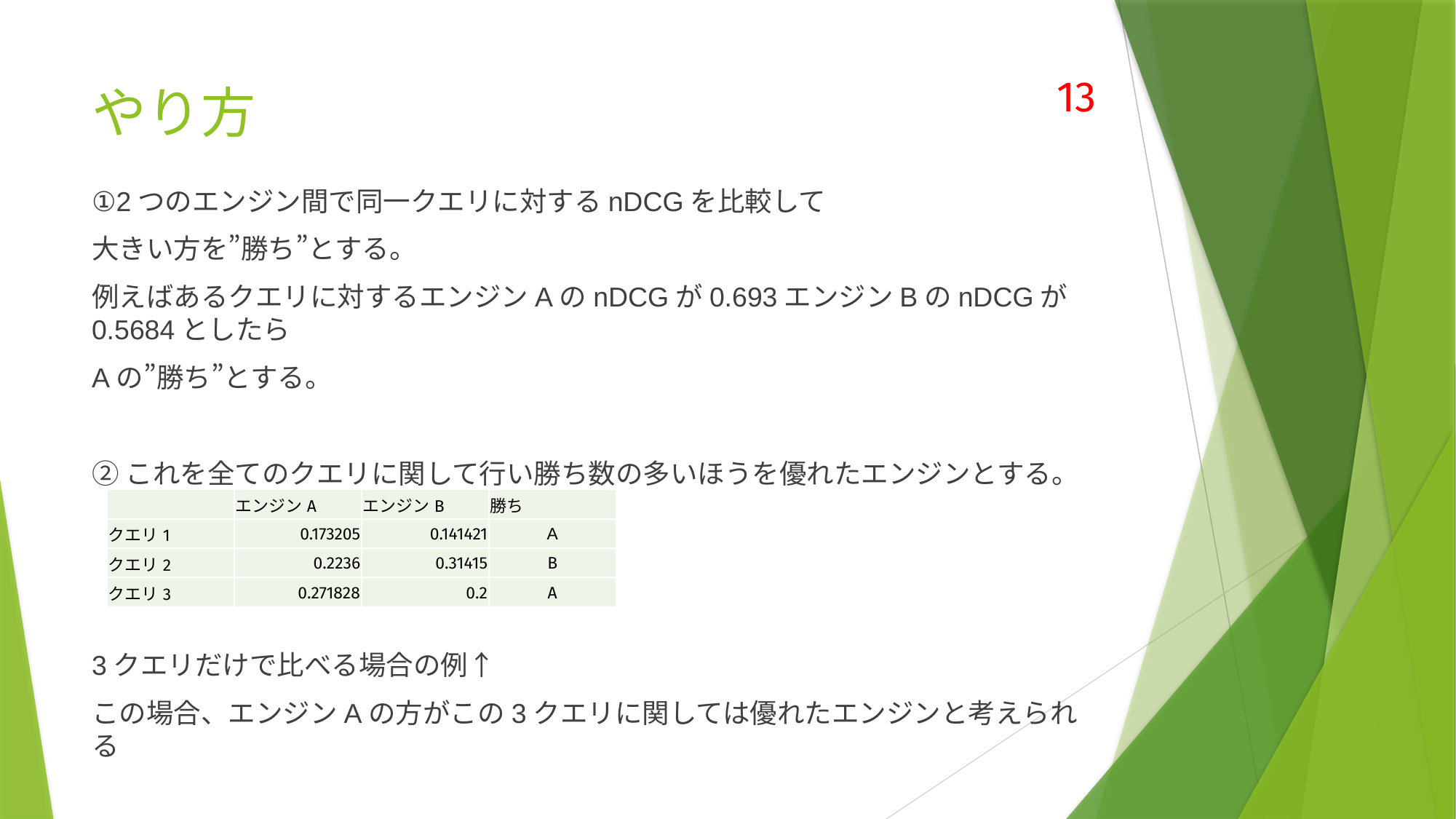

# やり方
13
①2つのエンジン間で同一クエリに対するnDCGを比較して
大きい方を”勝ち”とする。
例えばあるクエリに対するエンジンAのnDCGが0.693エンジンBのnDCGが0.5684としたら
Aの”勝ち”とする。

②これを全てのクエリに関して行い勝ち数の多いほうを優れたエンジンとする。

3クエリだけで比べる場合の例↑
この場合、エンジンAの方がこの3クエリに関しては優れたエンジンと考えられる
|  | エンジンA | エンジンB | 勝ち |
| --- | --- | --- | --- |
| クエリ1 | 0.173205 | 0.141421 | A |
| クエリ2 | 0.2236 | 0.31415 | B |
| クエリ3 | 0.271828 | 0.2 | A |